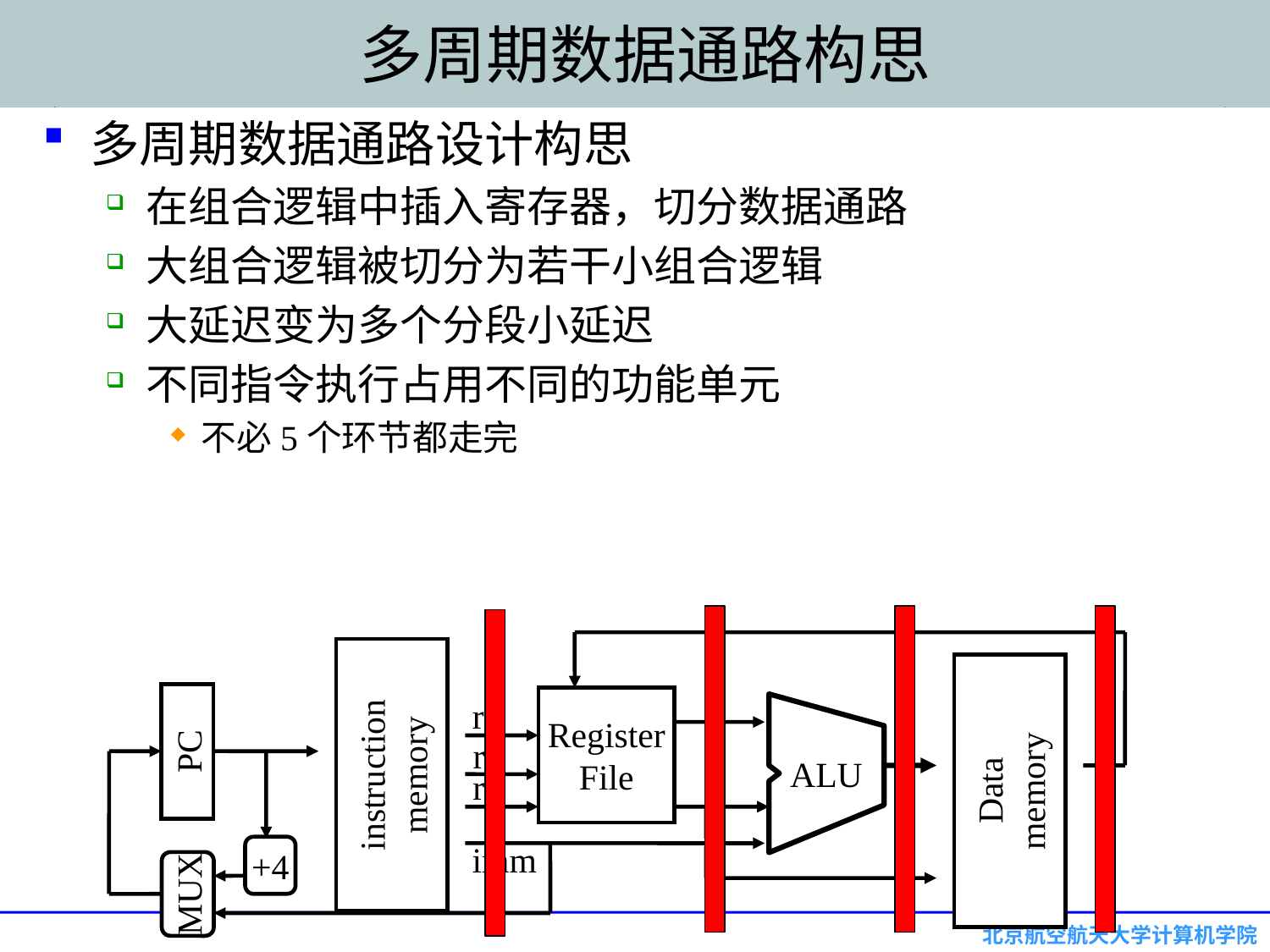

# 多周期数据通路构思
多周期数据通路设计构思
在组合逻辑中插入寄存器，切分数据通路
大组合逻辑被切分为若干小组合逻辑
大延迟变为多个分段小延迟
不同指令执行占用不同的功能单元
不必5个环节都走完

Register
File
rd
ALU

instruction
memory

PC
rs

Data
memory

rt

+4
imm

MUX